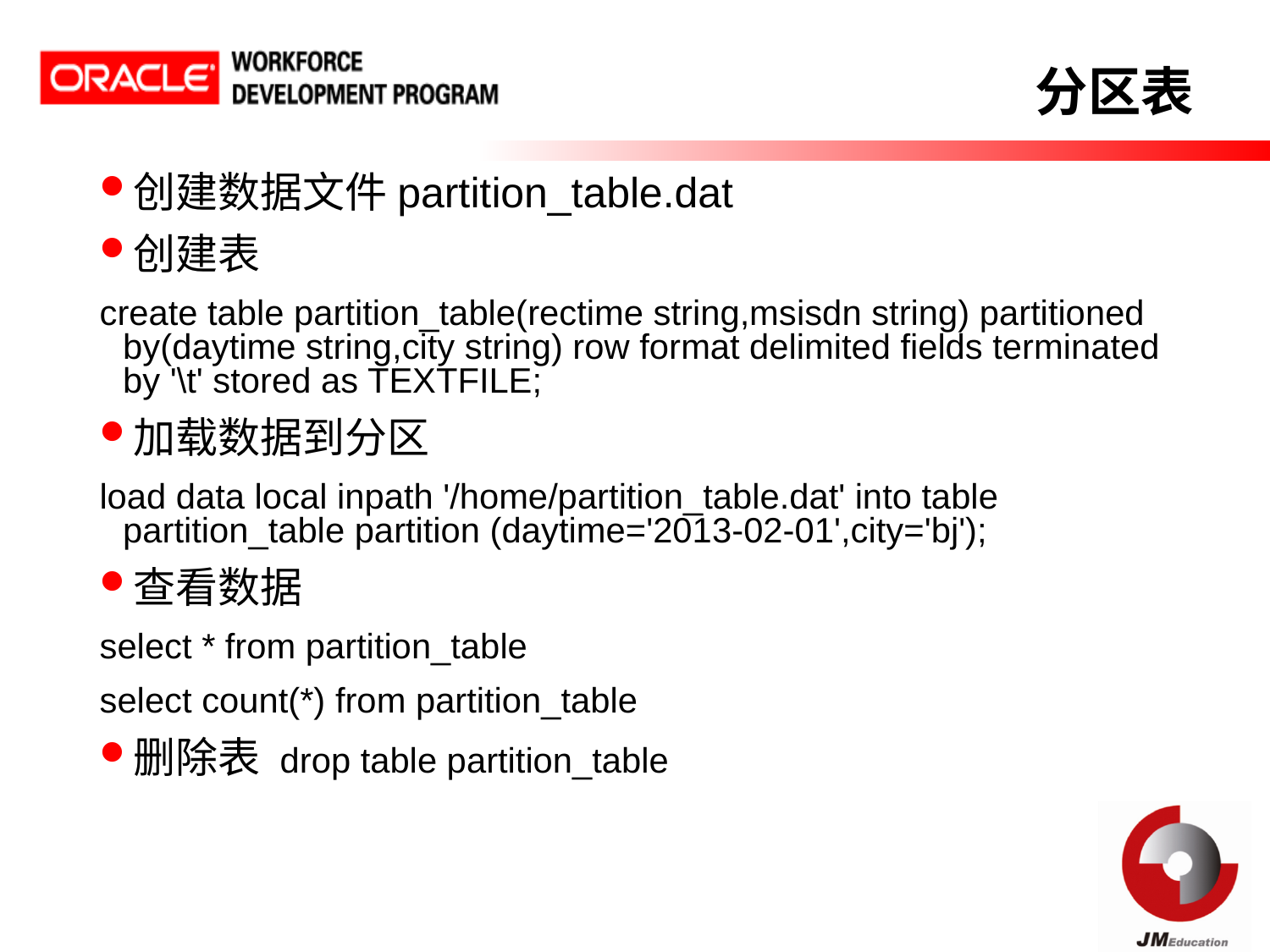

分区表
创建数据文件partition_table.dat
创建表
create table partition_table(rectime string,msisdn string) partitioned by(daytime string,city string) row format delimited fields terminated by '\t' stored as TEXTFILE;
加载数据到分区
load data local inpath '/home/partition_table.dat' into table partition_table partition (daytime='2013-02-01',city='bj');
查看数据
select * from partition_table
select count(*) from partition_table
删除表 drop table partition_table